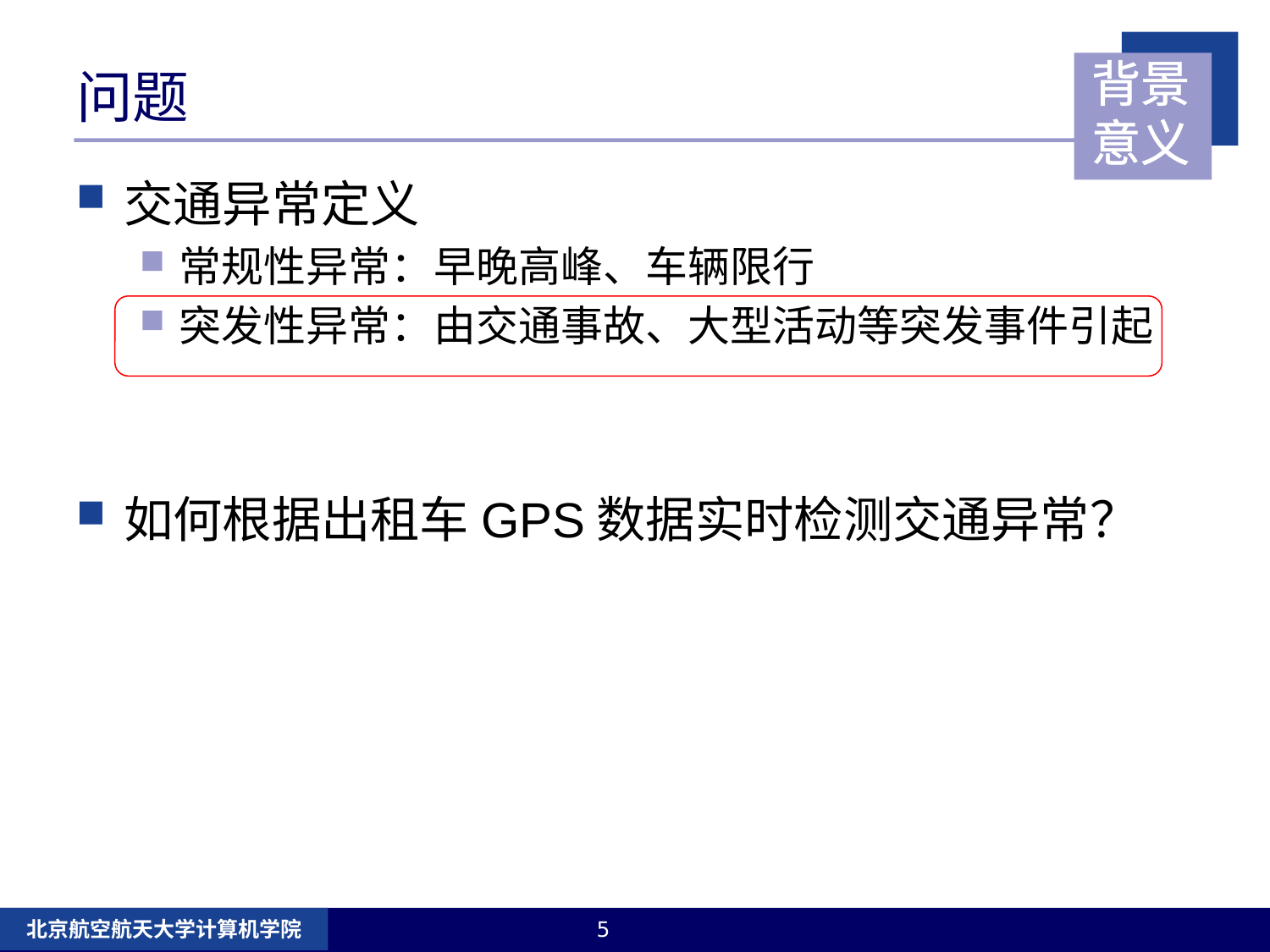

# 问题
背景意义
交通异常定义
常规性异常：早晚高峰、车辆限行
突发性异常：由交通事故、大型活动等突发事件引起

如何根据出租车GPS数据实时检测交通异常？

北京航空航天大学计算机学院
5